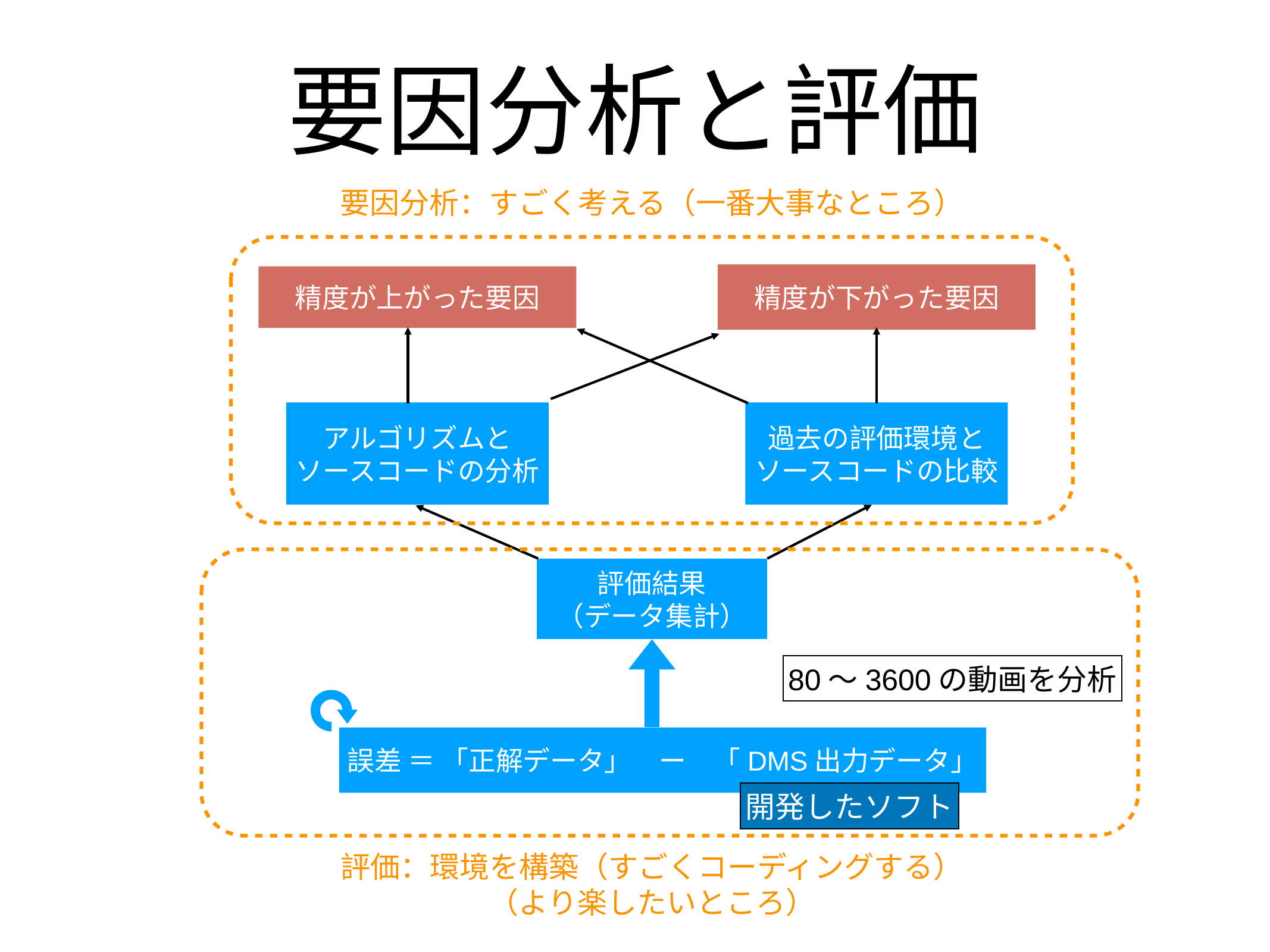

# 要因分析と評価
要因分析：すごく考える（一番大事なところ）

精度が下がった要因
精度が上がった要因

アルゴリズムと
ソースコードの分析
過去の評価環境と
ソースコードの比較

評価結果
（データ集計）
80〜3600の動画を分析

誤差 ＝ 「正解データ」　ー　「DMS出力データ」
開発したソフト
評価：環境を構築（すごくコーディングする）
（より楽したいところ）